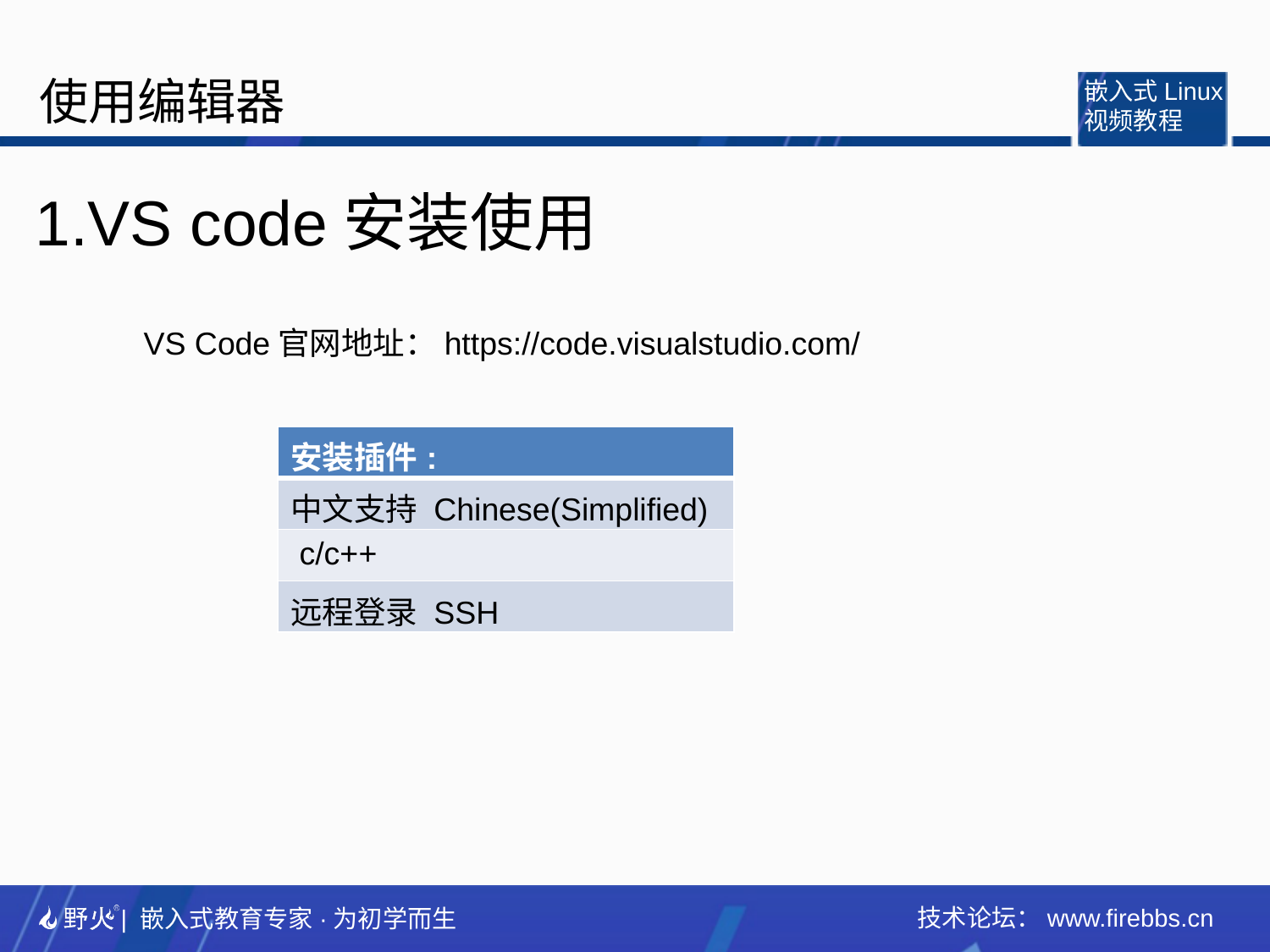

1.VS code安装使用
VS Code官网地址：https://code.visualstudio.com/
| 安装插件: |
| --- |
| 中文支持 Chinese(Simplified) |
| c/c++ |
| 远程登录 SSH |